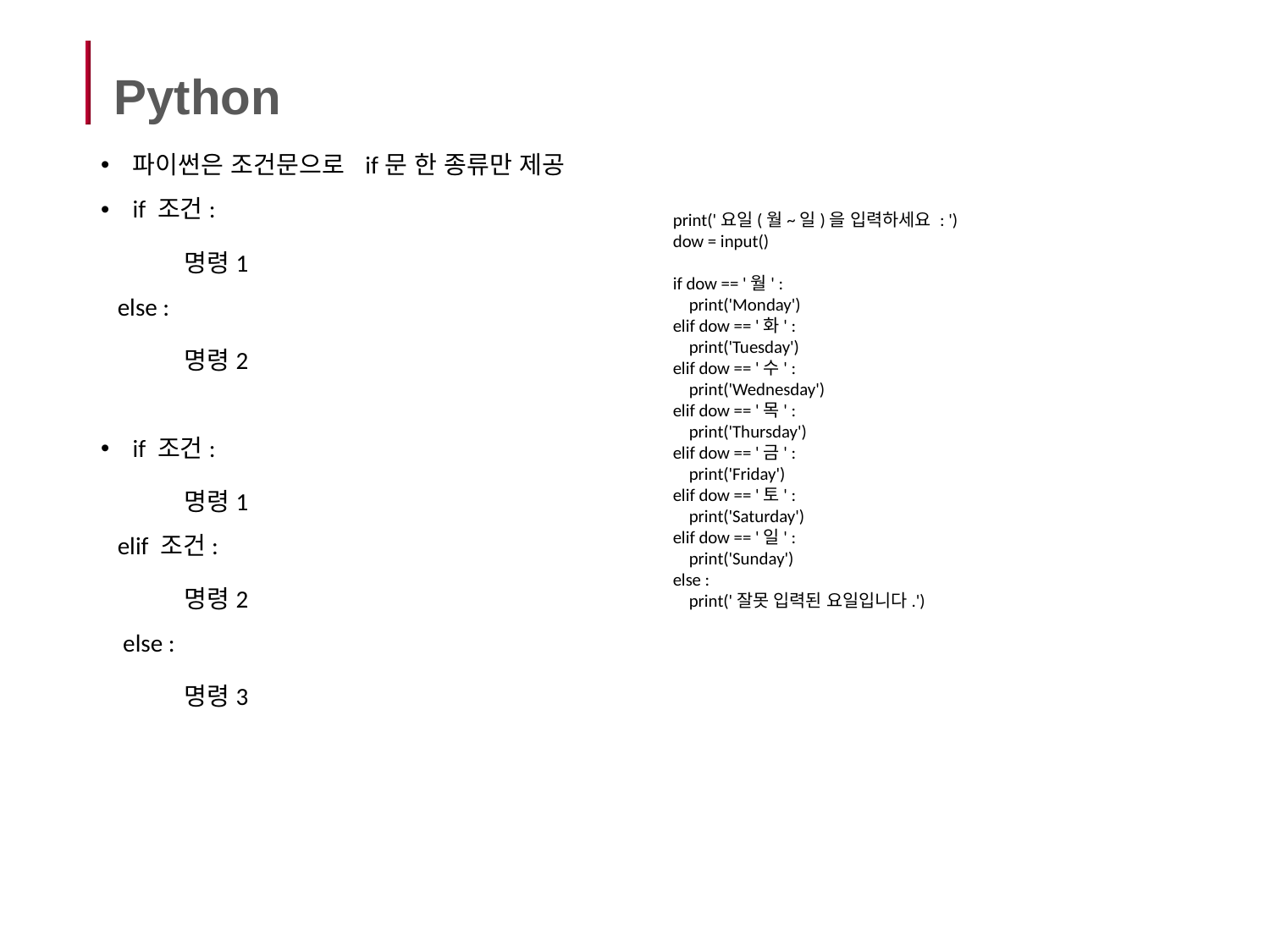

파이썬은 조건문으로  if문 한 종류만 제공
if 조건:
  명령1
   else :
  명령2

if 조건:
  명령1
   elif 조건:
  명령2
    else :
  명령3
print('요일(월~일)을 입력하세요 : ')
dow = input()

if dow == '월' :
    print('Monday')
elif dow == '화' :
    print('Tuesday')
elif dow == '수' :
    print('Wednesday')
elif dow == '목' :
    print('Thursday')
elif dow == '금' :
    print('Friday')
elif dow == '토' :
    print('Saturday')
elif dow == '일' :
    print('Sunday')
else :
    print('잘못 입력된 요일입니다.')